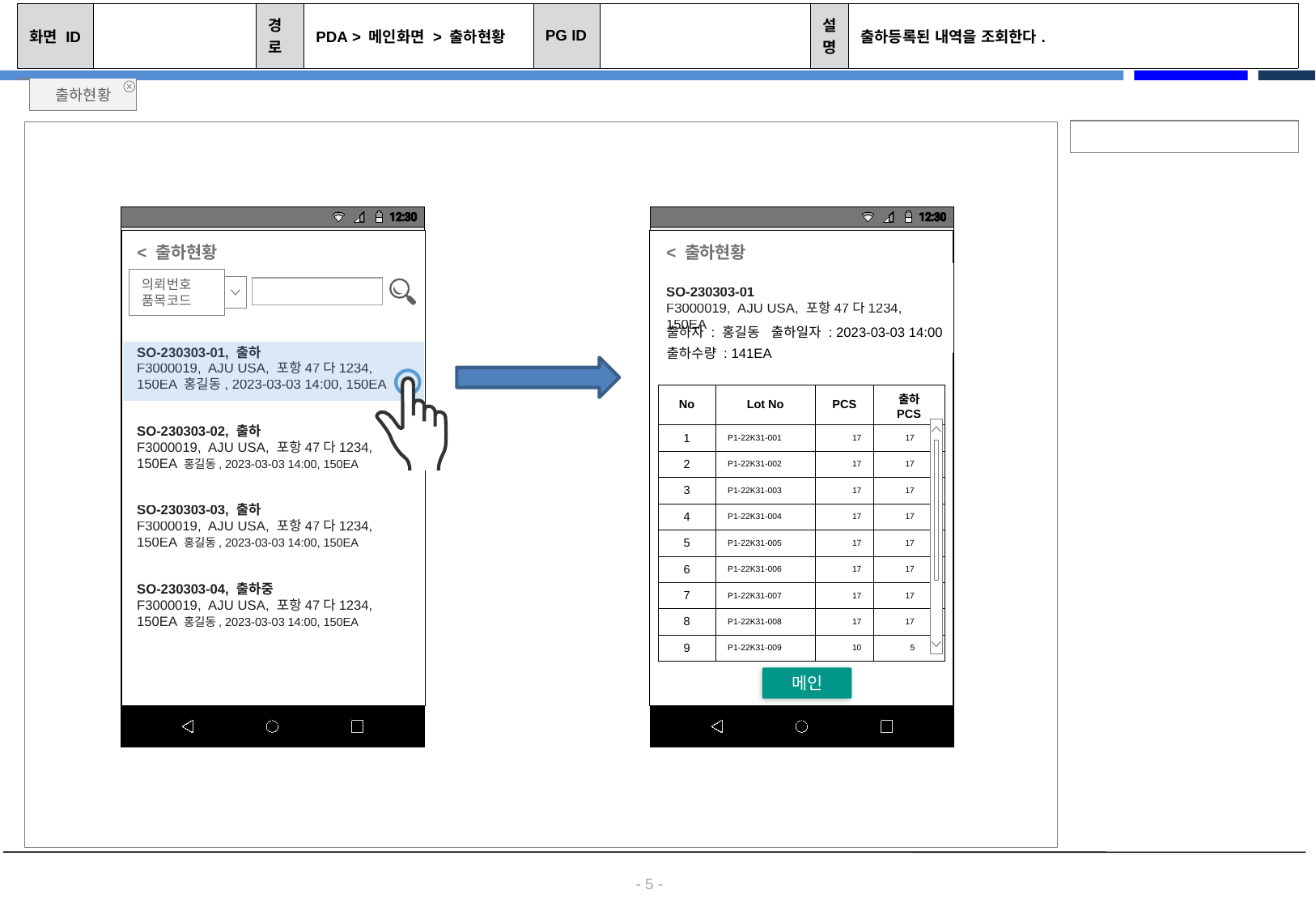

| 화면 ID |  | 경로 | PDA > 메인화면 > 출하현황 | PG ID |  | 설명 | 출하등록된 내역을 조회한다. |
| --- | --- | --- | --- | --- | --- | --- | --- |
출하현황

< 출하현황
< 출하현황
SO-230303-01
F3000019,  AJU USA, 포항47다1234, 150EA
의뢰번호
품목코드

출하자 : 홍길동   출하일자 : 2023-03-03 14:00
SO-230303-01, 출하
F3000019,  AJU USA, 포항47다1234, 150EA 홍길동, 2023-03-03 14:00, 150EA
SO-230303-02, 출하
F3000019,  AJU USA, 포항47다1234, 150EA 홍길동, 2023-03-03 14:00, 150EA
SO-230303-03, 출하
F3000019,  AJU USA, 포항47다1234, 150EA 홍길동, 2023-03-03 14:00, 150EA
SO-230303-04, 출하중
F3000019,  AJU USA, 포항47다1234, 150EA 홍길동, 2023-03-03 14:00, 150EA
출하수량 : 141EA

| No | Lot No | PCS | 출하 PCS |
| --- | --- | --- | --- |
| 1 | P1-22K31-001 | 17 | 17 |
| 2 | P1-22K31-002 | 17 | 17 |
| 3 | P1-22K31-003 | 17 | 17 |
| 4 | P1-22K31-004 | 17 | 17 |
| 5 | P1-22K31-005 | 17 | 17 |
| 6 | P1-22K31-006 | 17 | 17 |
| 7 | P1-22K31-007 | 17 | 17 |
| 8 | P1-22K31-008 | 17 | 17 |
| 9 | P1-22K31-009 | 10 | 5 |

메인